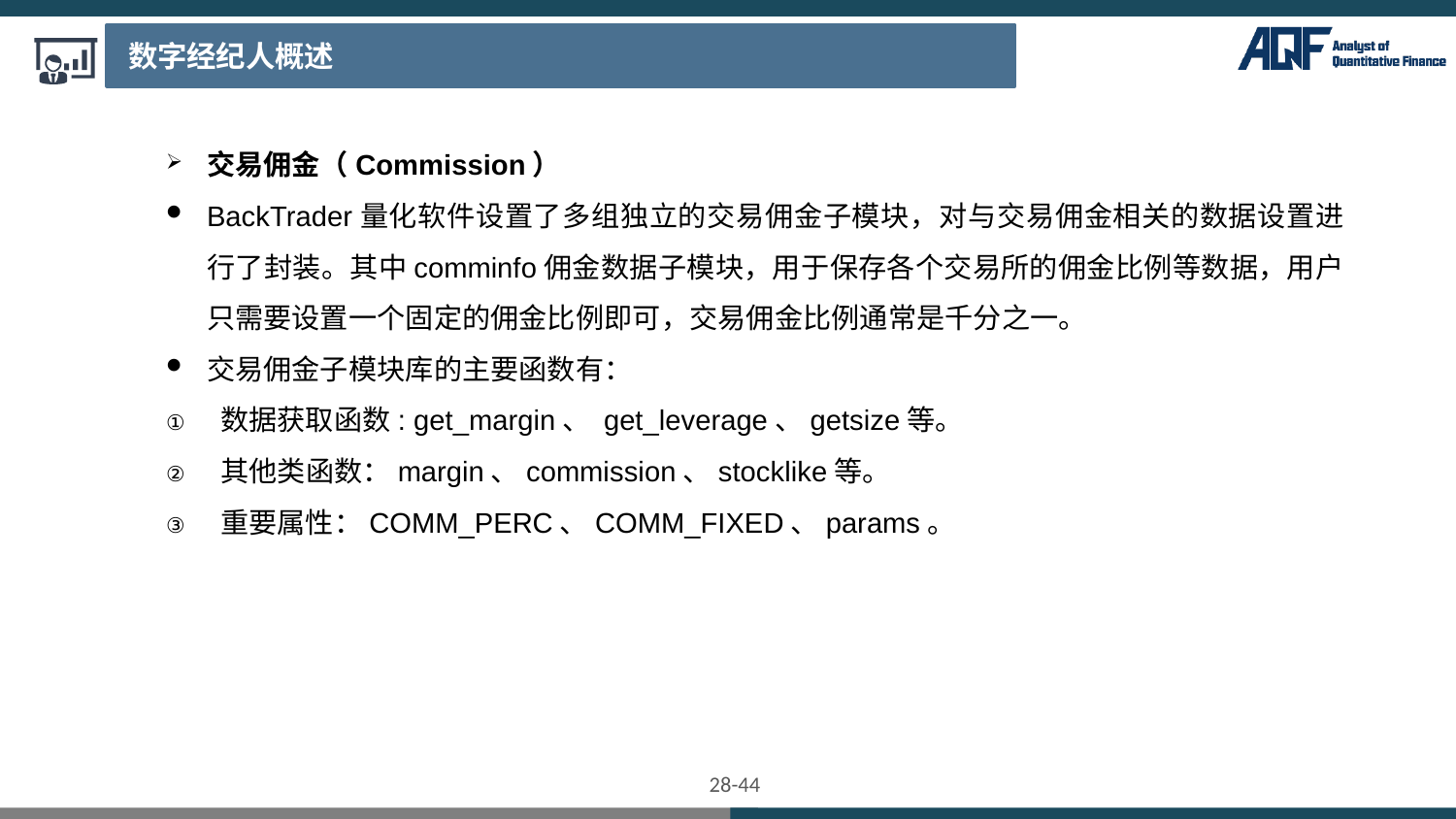

数字经纪人概述
交易佣金（Commission）
BackTrader量化软件设置了多组独立的交易佣金子模块，对与交易佣金相关的数据设置进行了封装。其中comminfo佣金数据子模块，用于保存各个交易所的佣金比例等数据，用户只需要设置一个固定的佣金比例即可，交易佣金比例通常是千分之一。
交易佣金子模块库的主要函数有：
数据获取函数: get_margin、 get_leverage、getsize等。
其他类函数：margin、commission、stocklike等。
重要属性：COMM_PERC、COMM_FIXED、params。